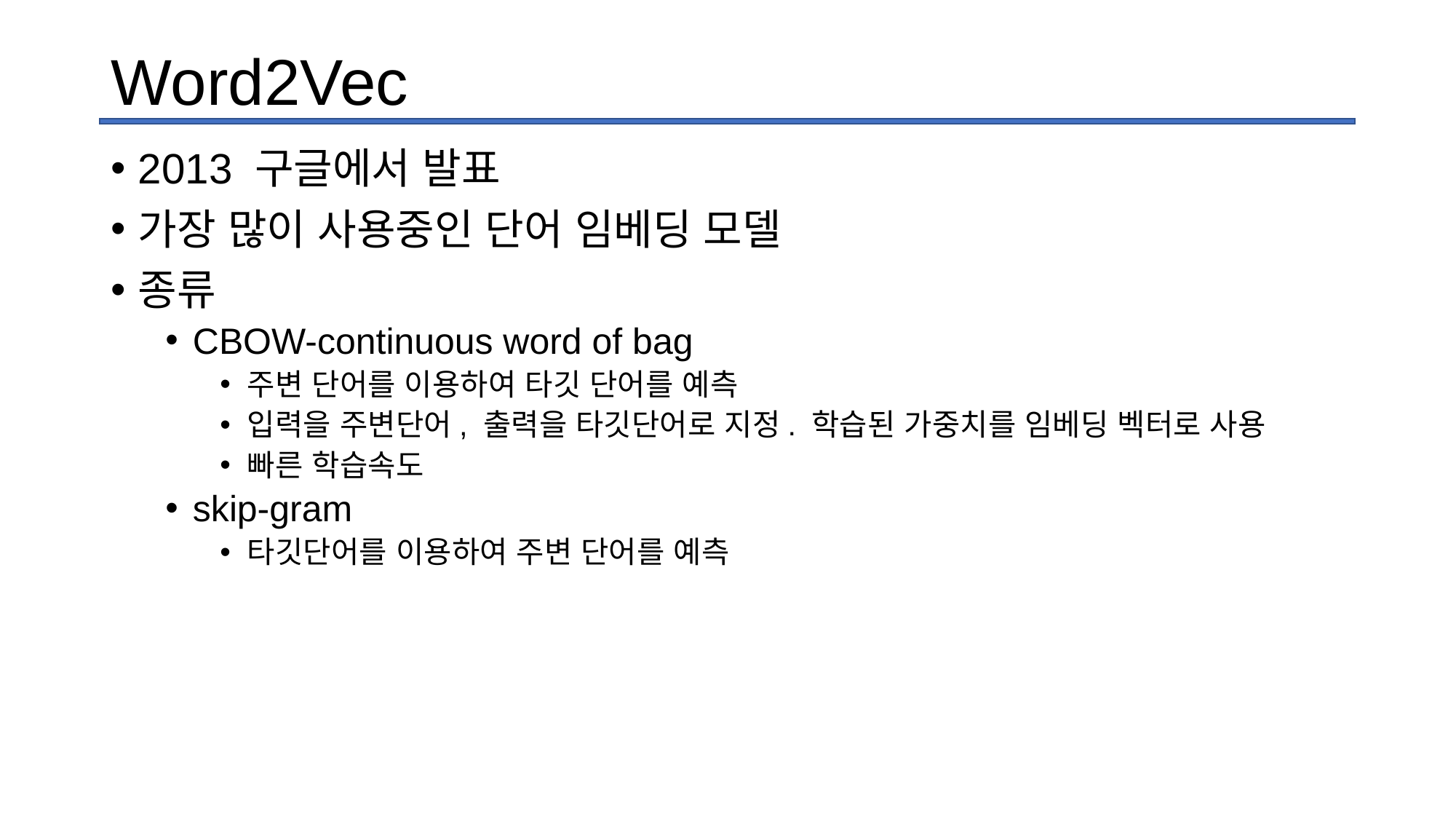

# Word2Vec
2013 구글에서 발표
가장 많이 사용중인 단어 임베딩 모델
종류
CBOW-continuous word of bag
주변 단어를 이용하여 타깃 단어를 예측
입력을 주변단어, 출력을 타깃단어로 지정. 학습된 가중치를 임베딩 벡터로 사용
빠른 학습속도
skip-gram
타깃단어를 이용하여 주변 단어를 예측